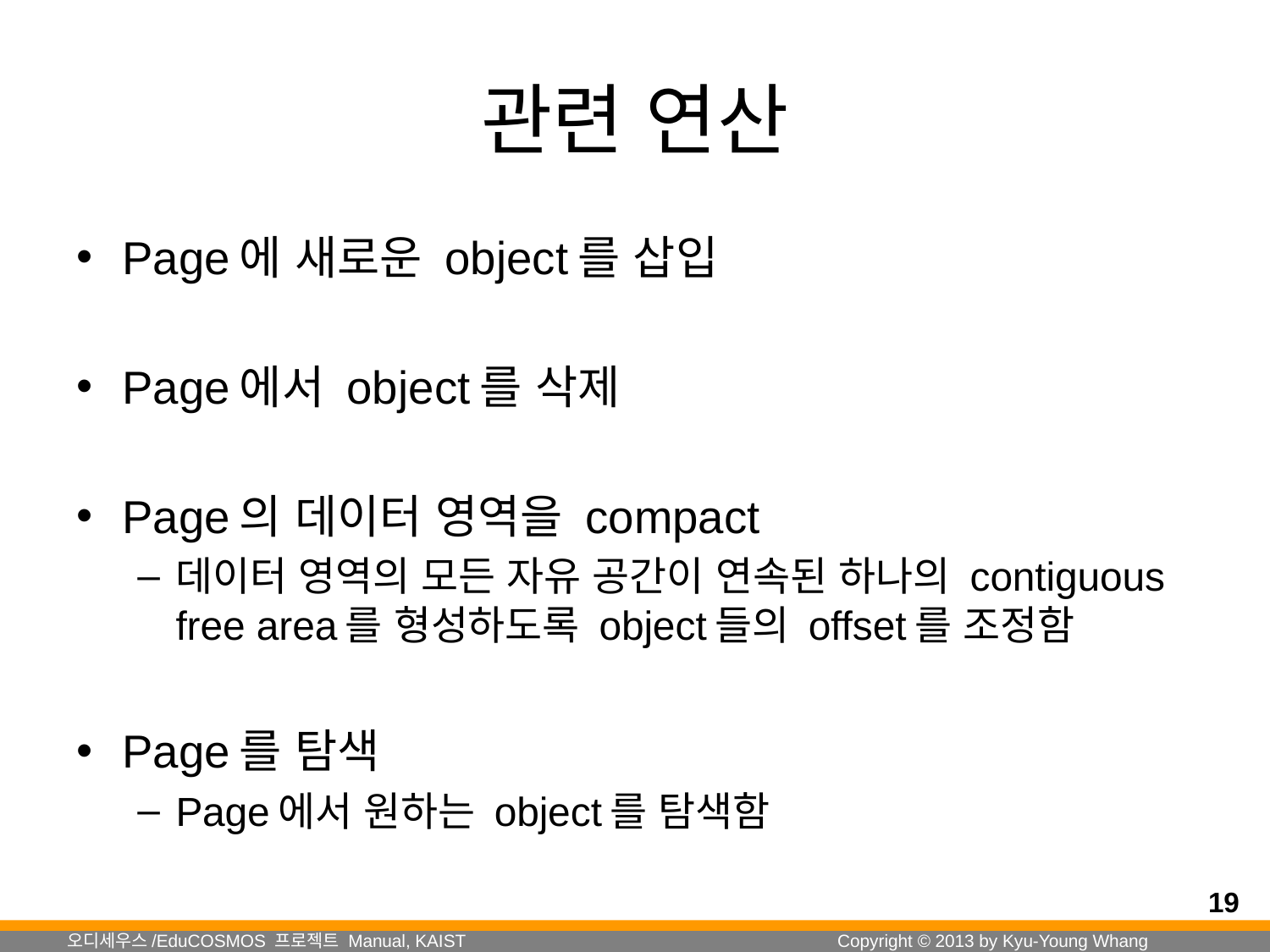

# 관련 연산
Page에 새로운 object를 삽입

Page에서 object를 삭제

Page의 데이터 영역을 compact
데이터 영역의 모든 자유 공간이 연속된 하나의 contiguous free area를 형성하도록 object들의 offset를 조정함

Page를 탐색
Page에서 원하는 object를 탐색함